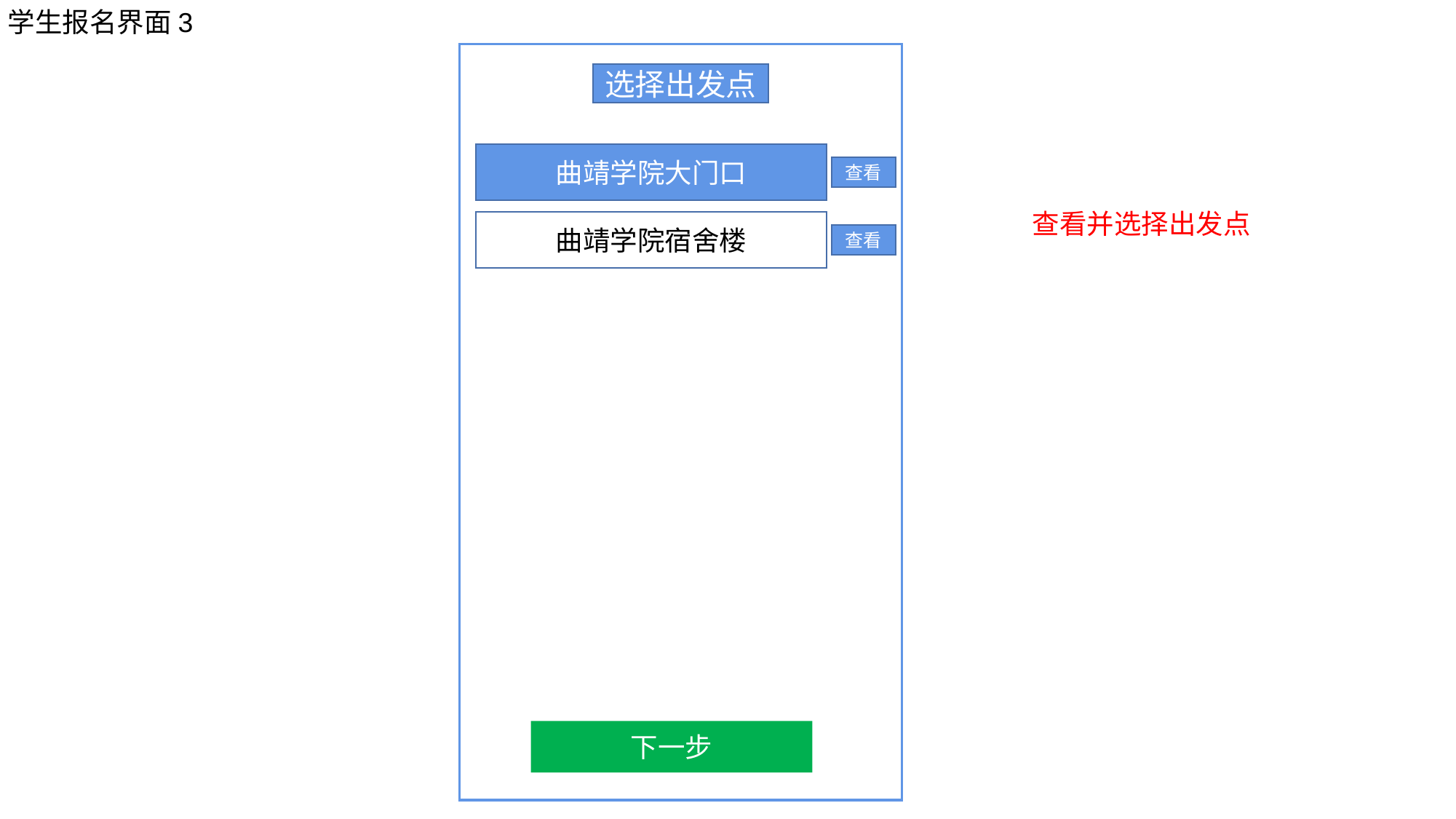

学生报名界面3

选择出发点
曲靖学院大门口
查看
查看并选择出发点
曲靖学院宿舍楼
查看
下一步